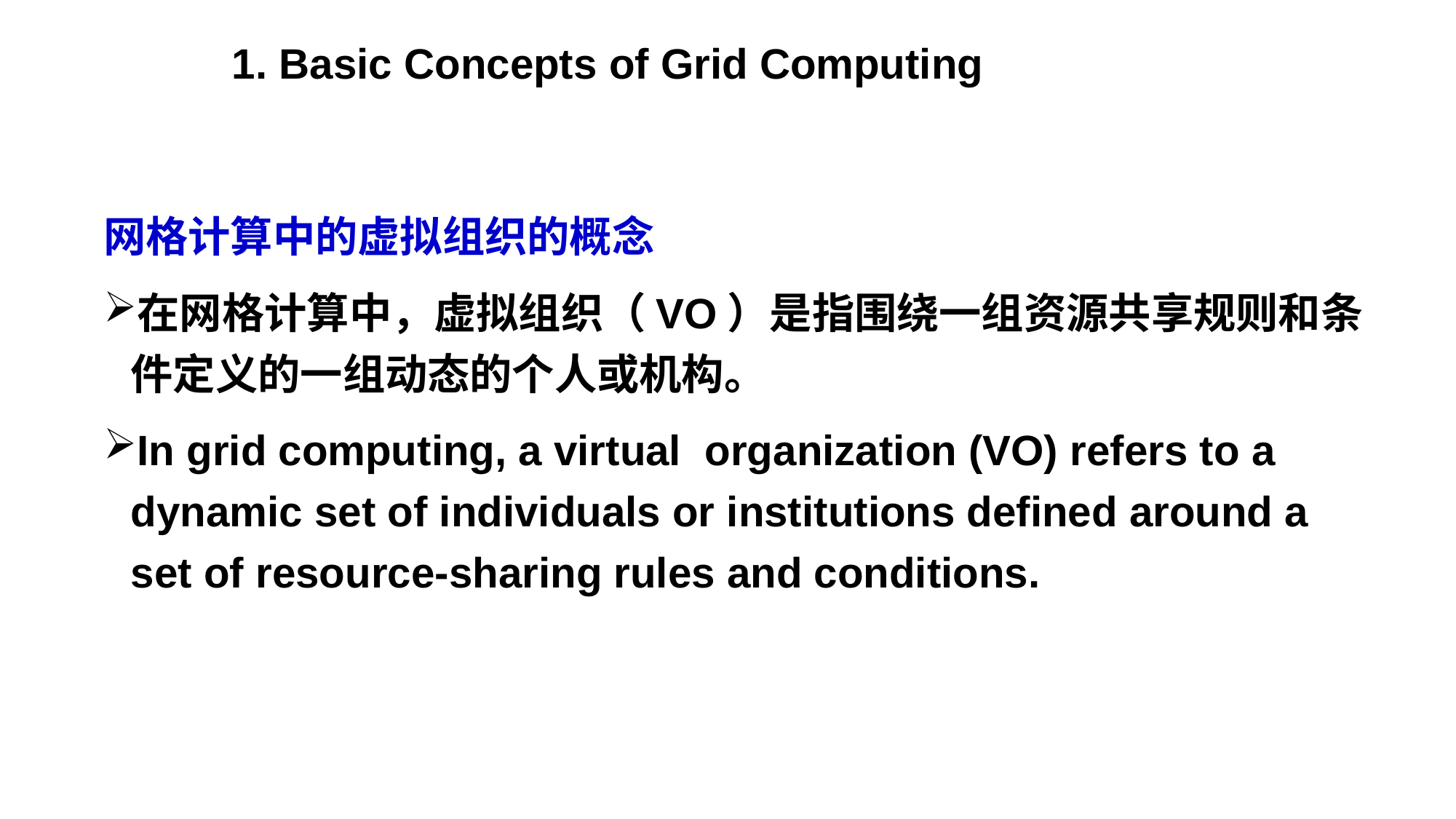

1. Basic Concepts of Grid Computing
网格计算中的虚拟组织的概念
在网格计算中，虚拟组织（VO）是指围绕一组资源共享规则和条件定义的一组动态的个人或机构。计算中，虚拟组织是指围绕一
In grid computing, a virtual  organization (VO) refers to a dynamic set of individuals or institutions defined around a set of resource-sharing rules and conditions.